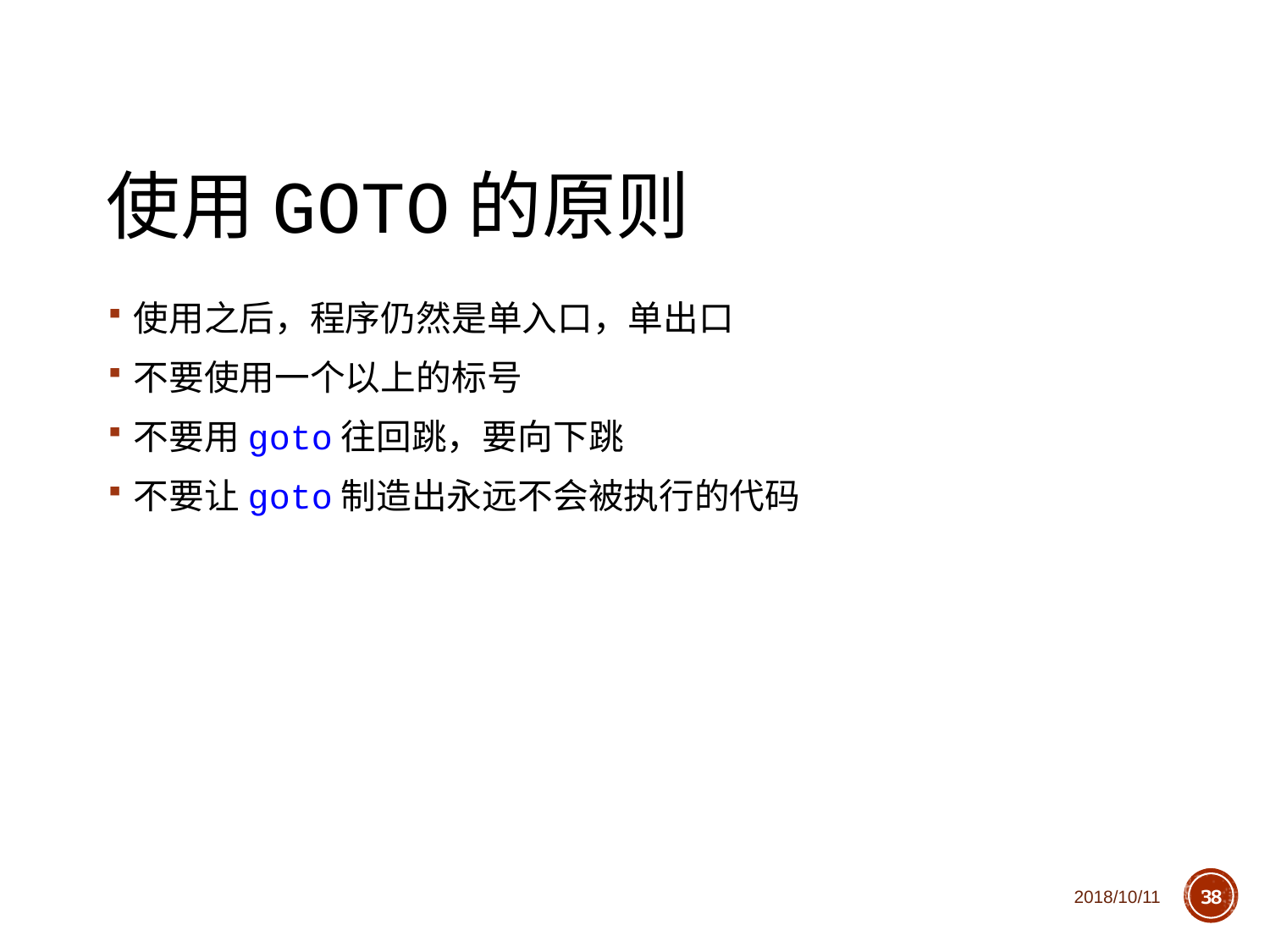

# 使用goto的原则
使用之后，程序仍然是单入口，单出口
不要使用一个以上的标号
不要用goto往回跳，要向下跳
不要让goto制造出永远不会被执行的代码
2018/10/11
38